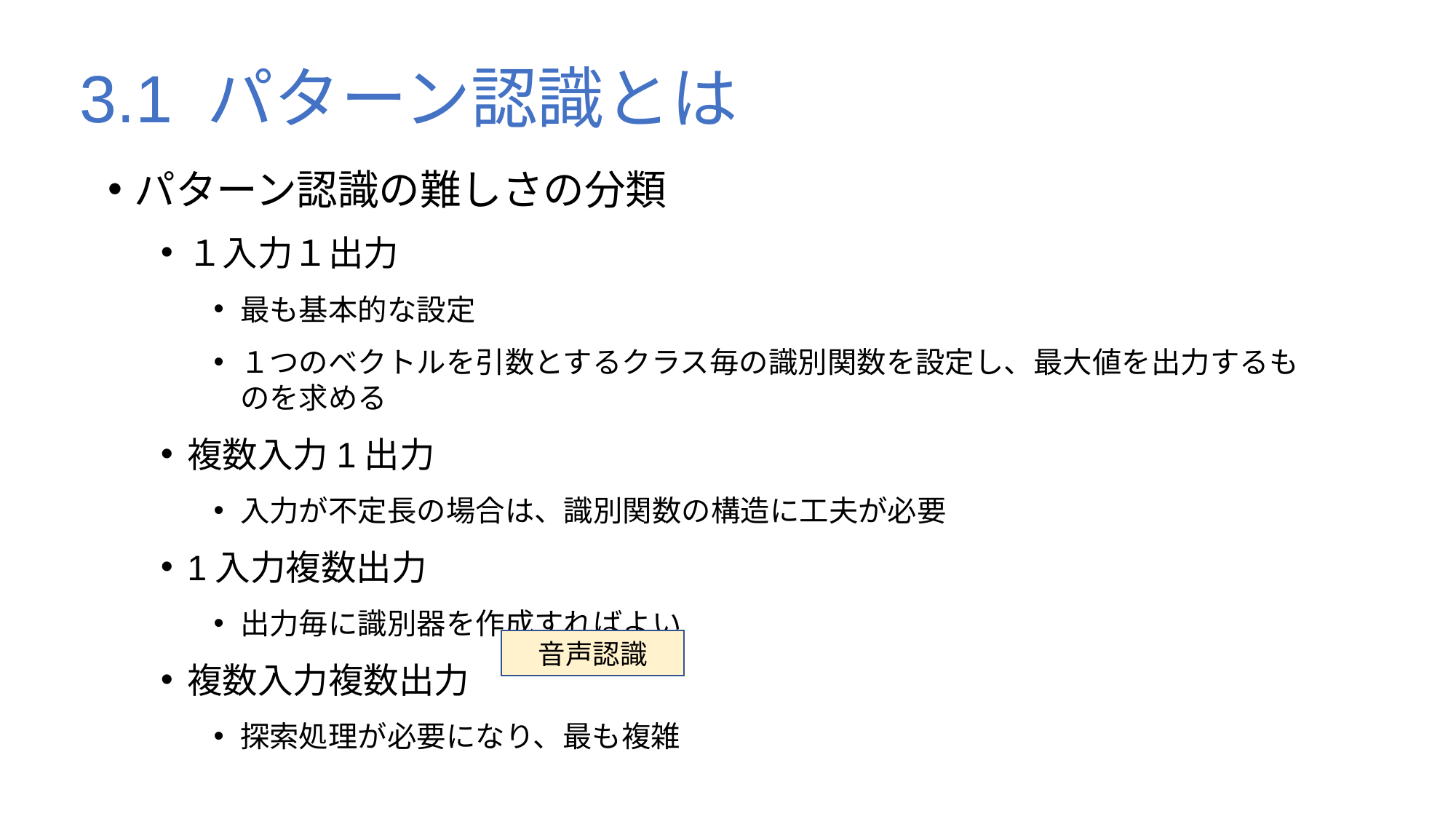

# 3.1 パターン認識とは
パターン認識の難しさの分類
１入力１出力
最も基本的な設定
１つのベクトルを引数とするクラス毎の識別関数を設定し、最大値を出力するものを求める
複数入力1出力
入力が不定長の場合は、識別関数の構造に工夫が必要
1入力複数出力
出力毎に識別器を作成すればよい
複数入力複数出力
探索処理が必要になり、最も複雑

音声認識